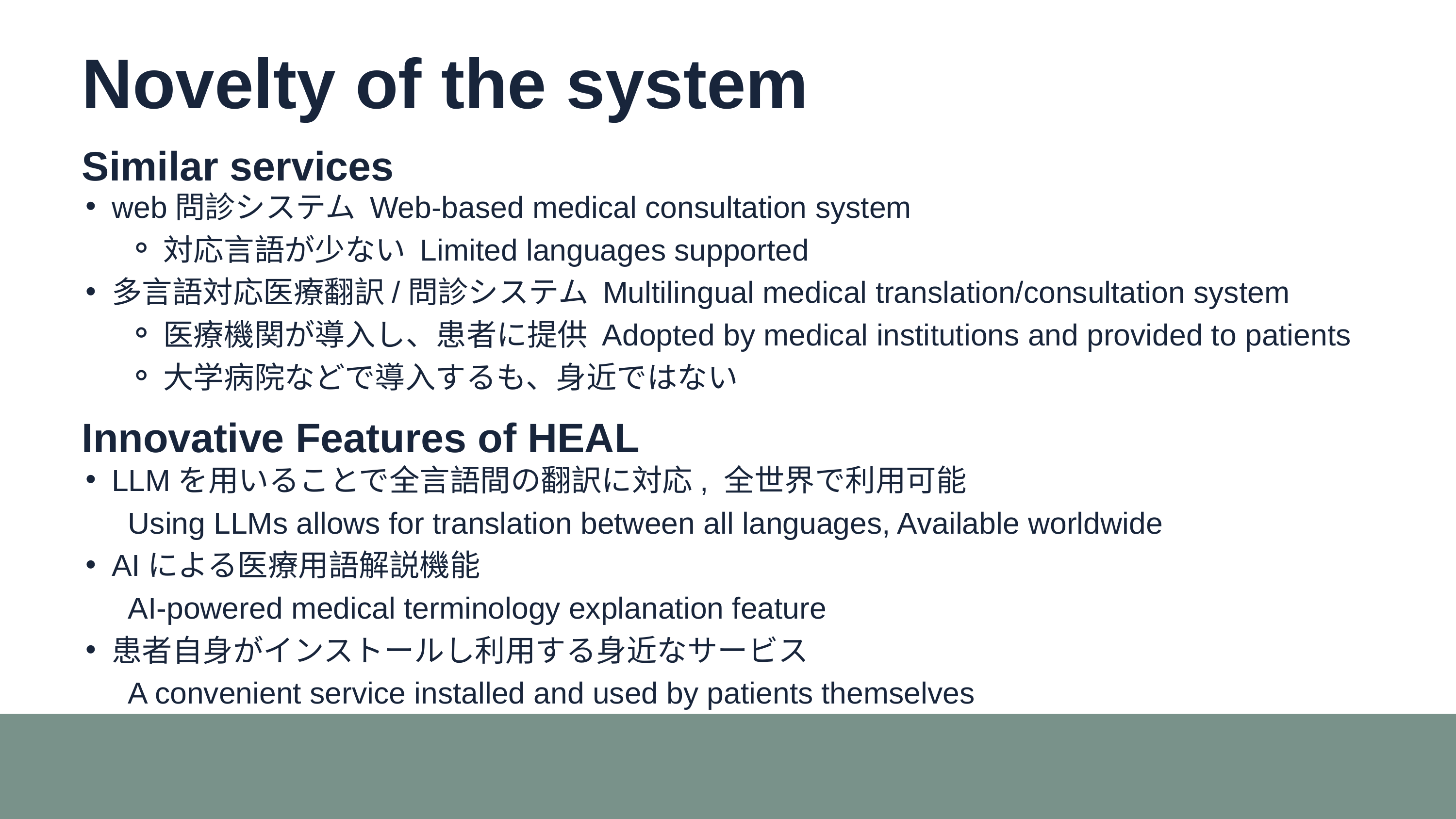

Novelty of the system
Similar services
web問診システム Web-based medical consultation system
対応言語が少ない Limited languages supported
多言語対応医療翻訳/問診システム Multilingual medical translation/consultation system
医療機関が導入し、患者に提供 Adopted by medical institutions and provided to patients
大学病院などで導入するも、身近ではない

Innovative Features of HEAL
LLMを用いることで全言語間の翻訳に対応, 全世界で利用可能
　　Using LLMs allows for translation between all languages, Available worldwide
AIによる医療用語解説機能
　　AI-powered medical terminology explanation feature
患者自身がインストールし利用する身近なサービス
　　A convenient service installed and used by patients themselves